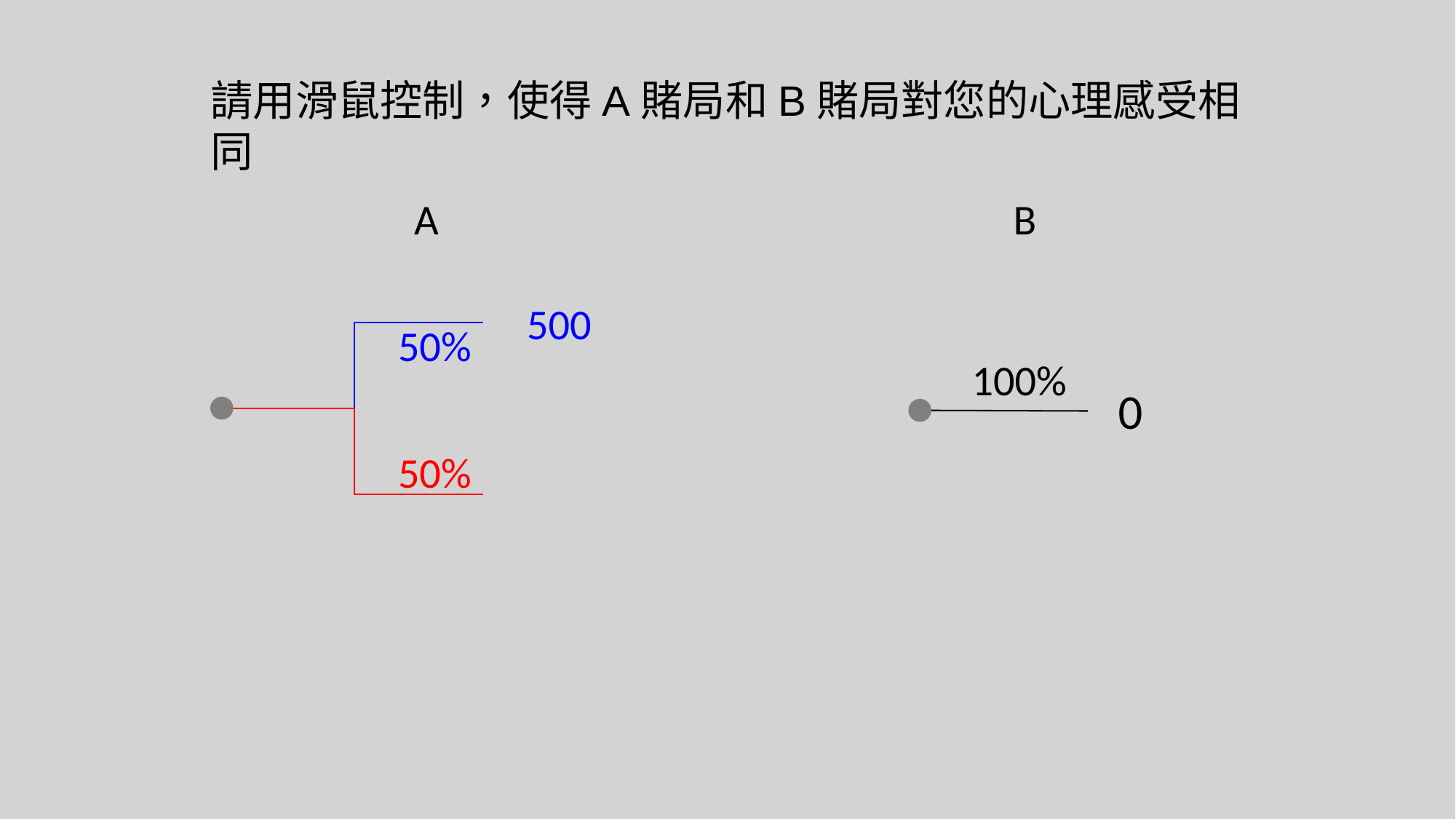

請用滑鼠控制，使得A賭局和B賭局對您的心理感受相同
A
B
500
50%

50%
100%
0